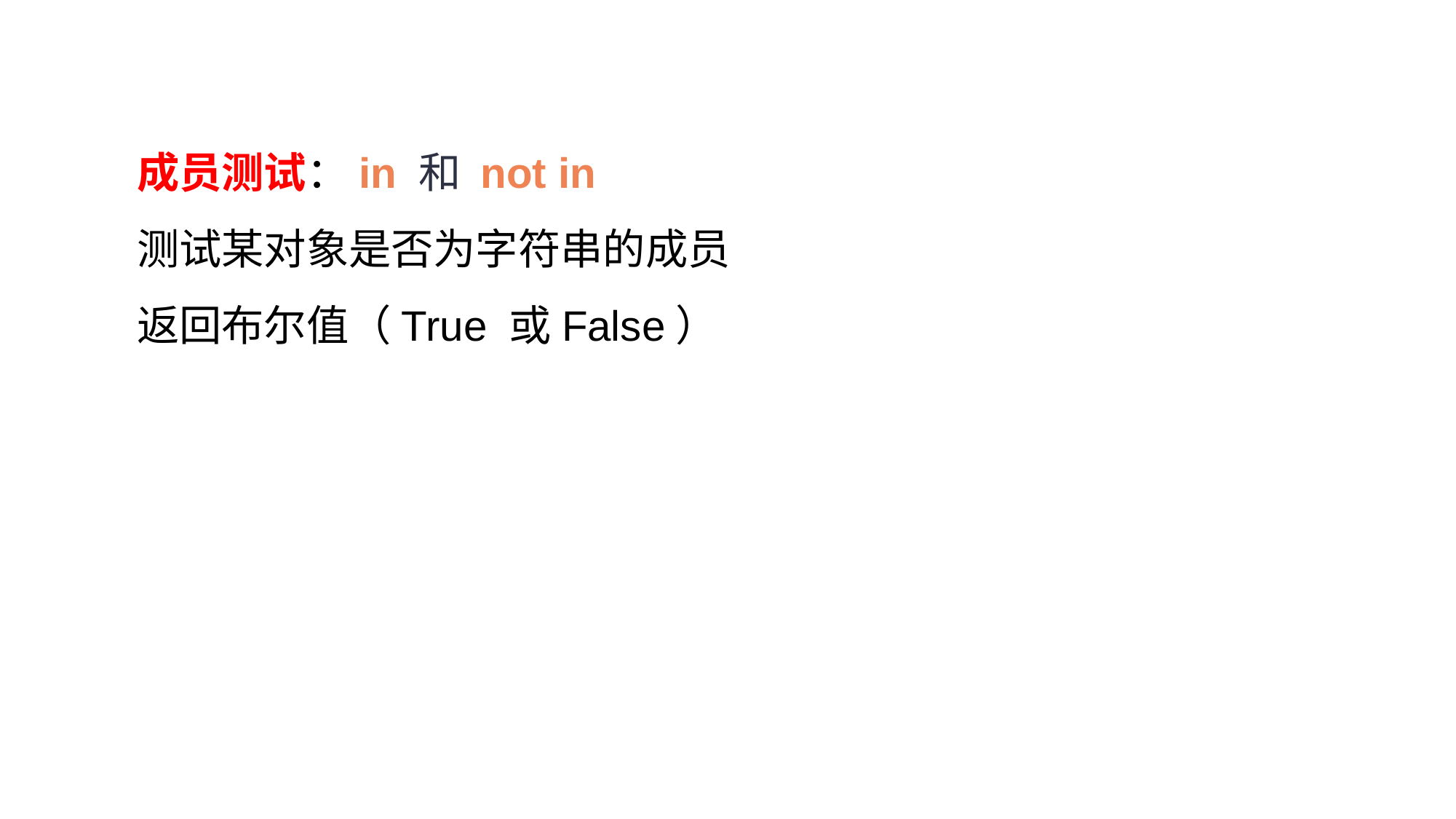

成员测试：in 和 not in
测试某对象是否为字符串的成员
返回布尔值（True 或False）